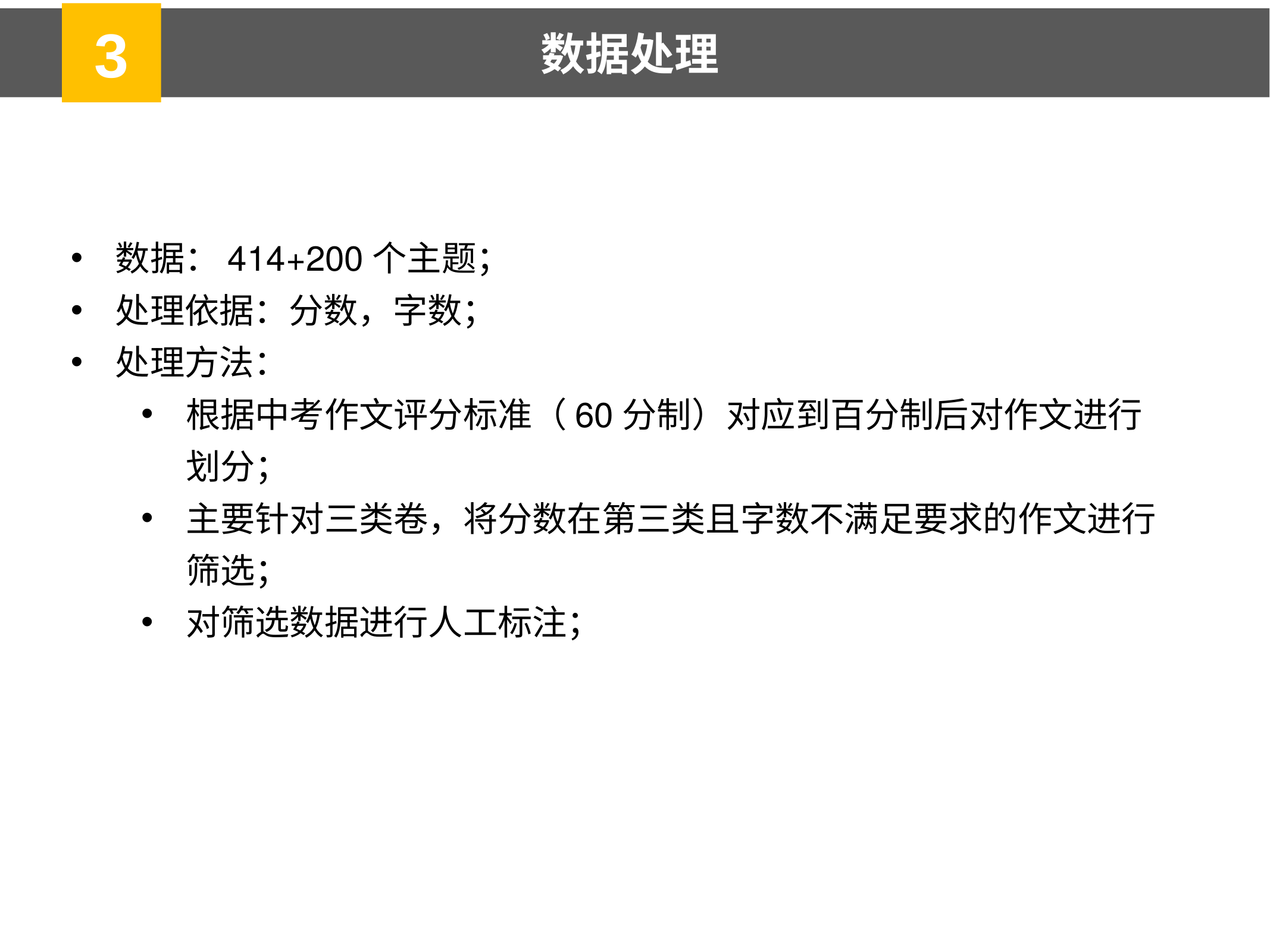

3

数据处理
数据：414+200个主题；
处理依据：分数，字数；
处理方法：
根据中考作文评分标准（60分制）对应到百分制后对作文进行划分；
主要针对三类卷，将分数在第三类且字数不满足要求的作文进行筛选；
对筛选数据进行人工标注；